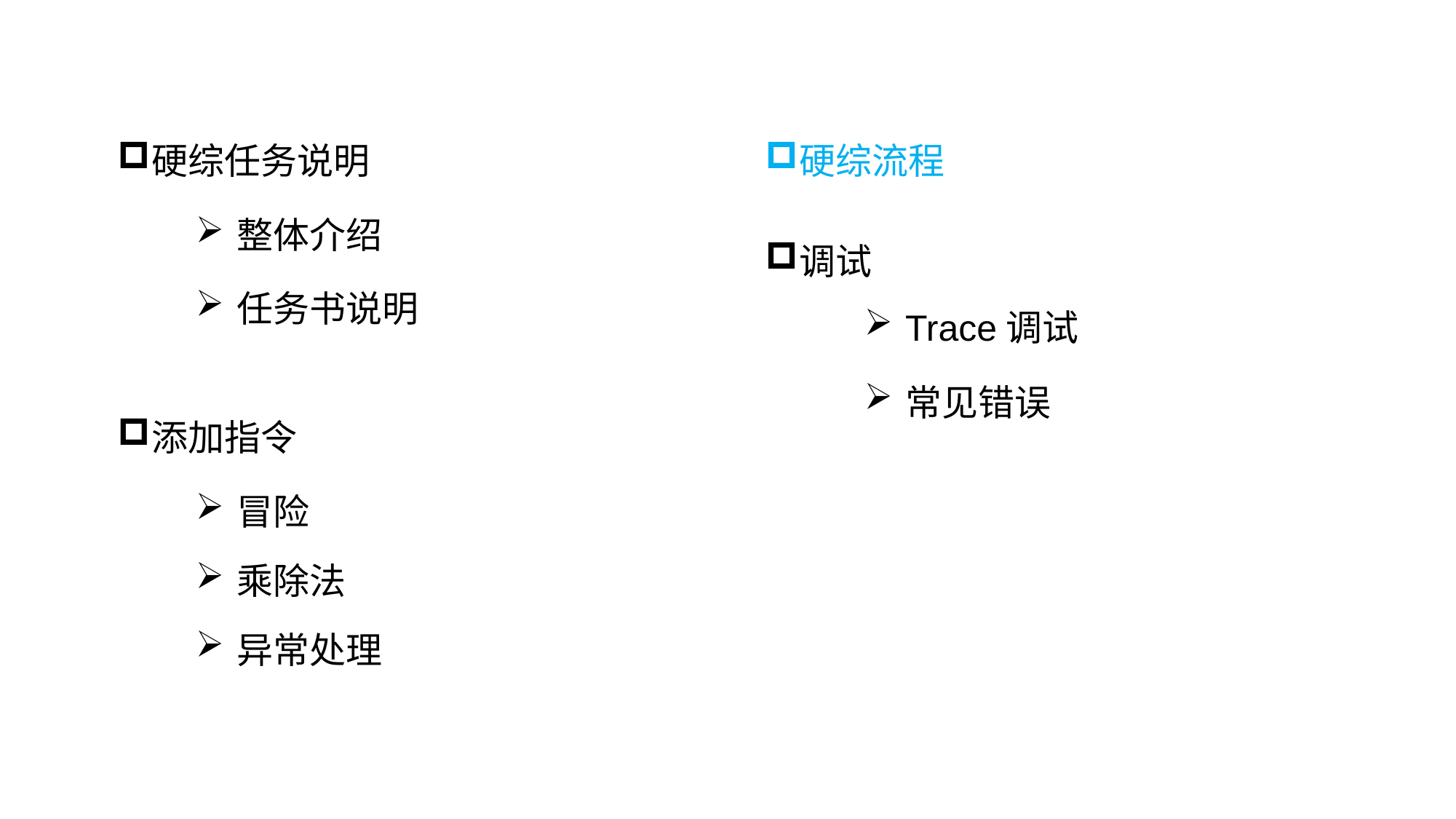

硬综任务说明
整体介绍
任务书说明
硬综流程
调试
Trace调试
常见错误
添加指令
冒险
乘除法
异常处理